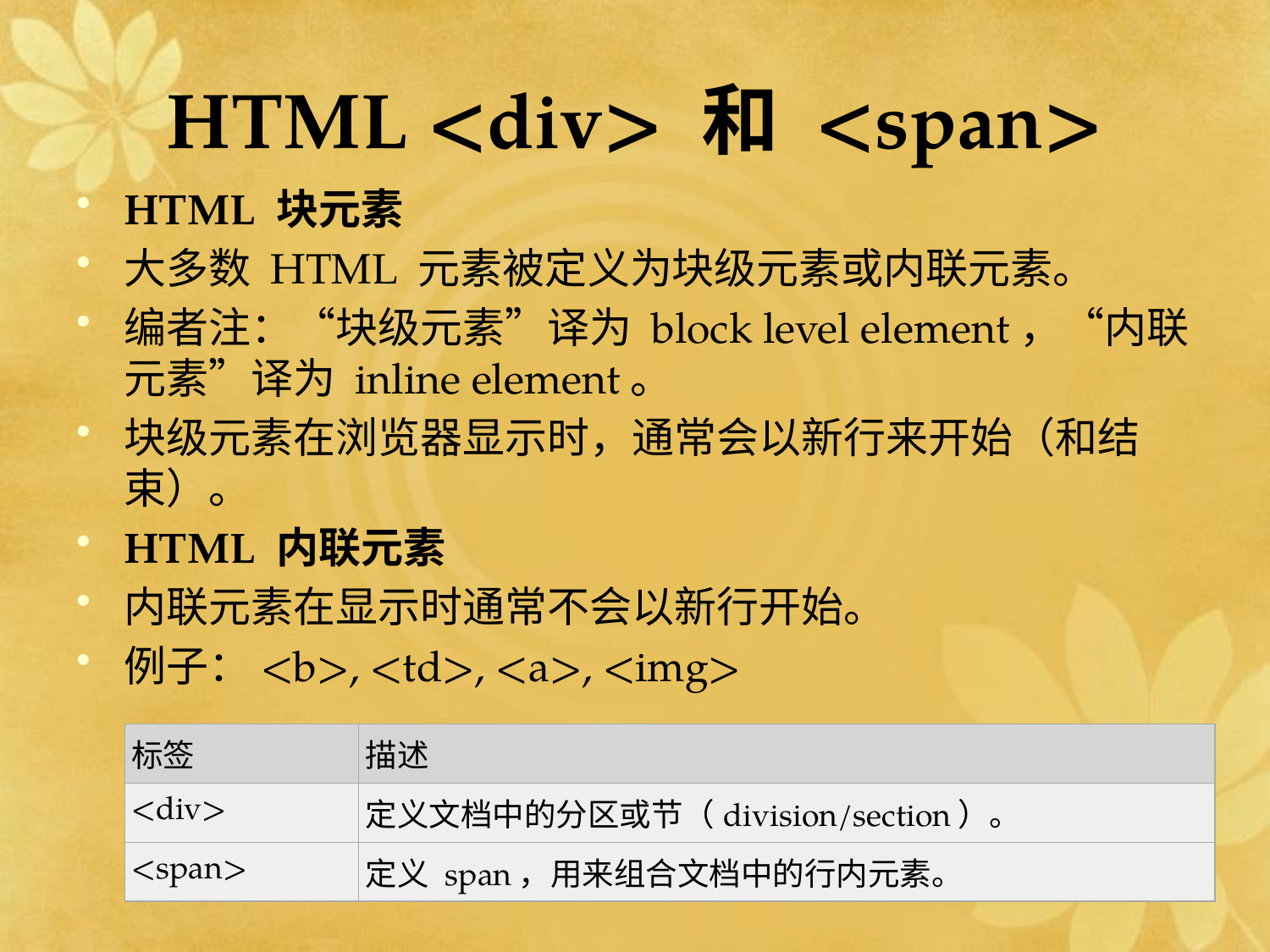

# HTML <div> 和 <span>
HTML 块元素
大多数 HTML 元素被定义为块级元素或内联元素。
编者注：“块级元素”译为 block level element，“内联元素”译为 inline element。
块级元素在浏览器显示时，通常会以新行来开始（和结束）。
HTML 内联元素
内联元素在显示时通常不会以新行开始。
例子：<b>, <td>, <a>, <img>
| 标签 | 描述 |
| --- | --- |
| <div> | 定义文档中的分区或节（division/section）。 |
| <span> | 定义 span，用来组合文档中的行内元素。 |